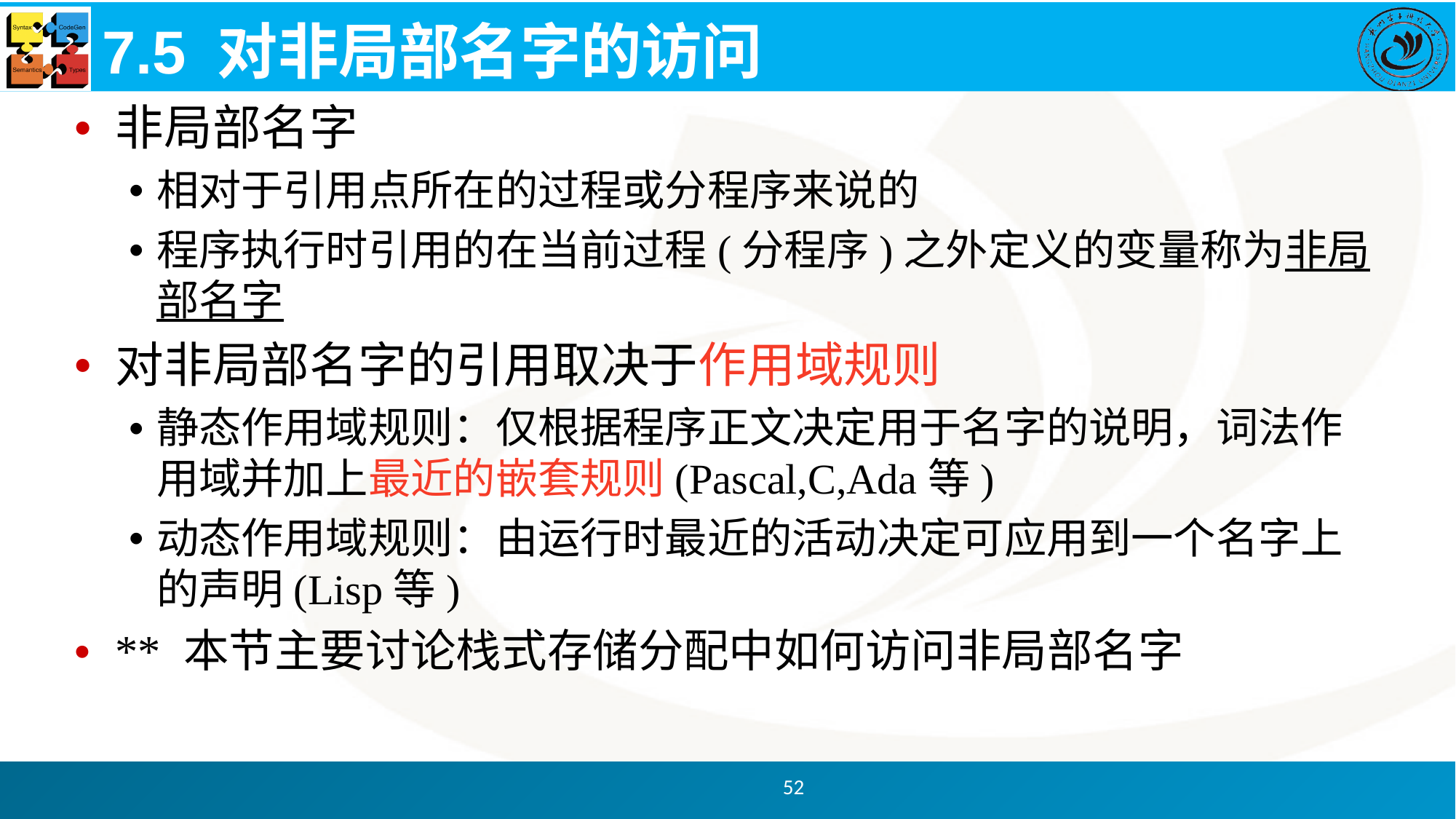

# 7.5 对非局部名字的访问
非局部名字
相对于引用点所在的过程或分程序来说的
程序执行时引用的在当前过程(分程序)之外定义的变量称为非局部名字
对非局部名字的引用取决于作用域规则
静态作用域规则：仅根据程序正文决定用于名字的说明，词法作用域并加上最近的嵌套规则(Pascal,C,Ada等)
动态作用域规则：由运行时最近的活动决定可应用到一个名字上的声明(Lisp等)
** 本节主要讨论栈式存储分配中如何访问非局部名字
52